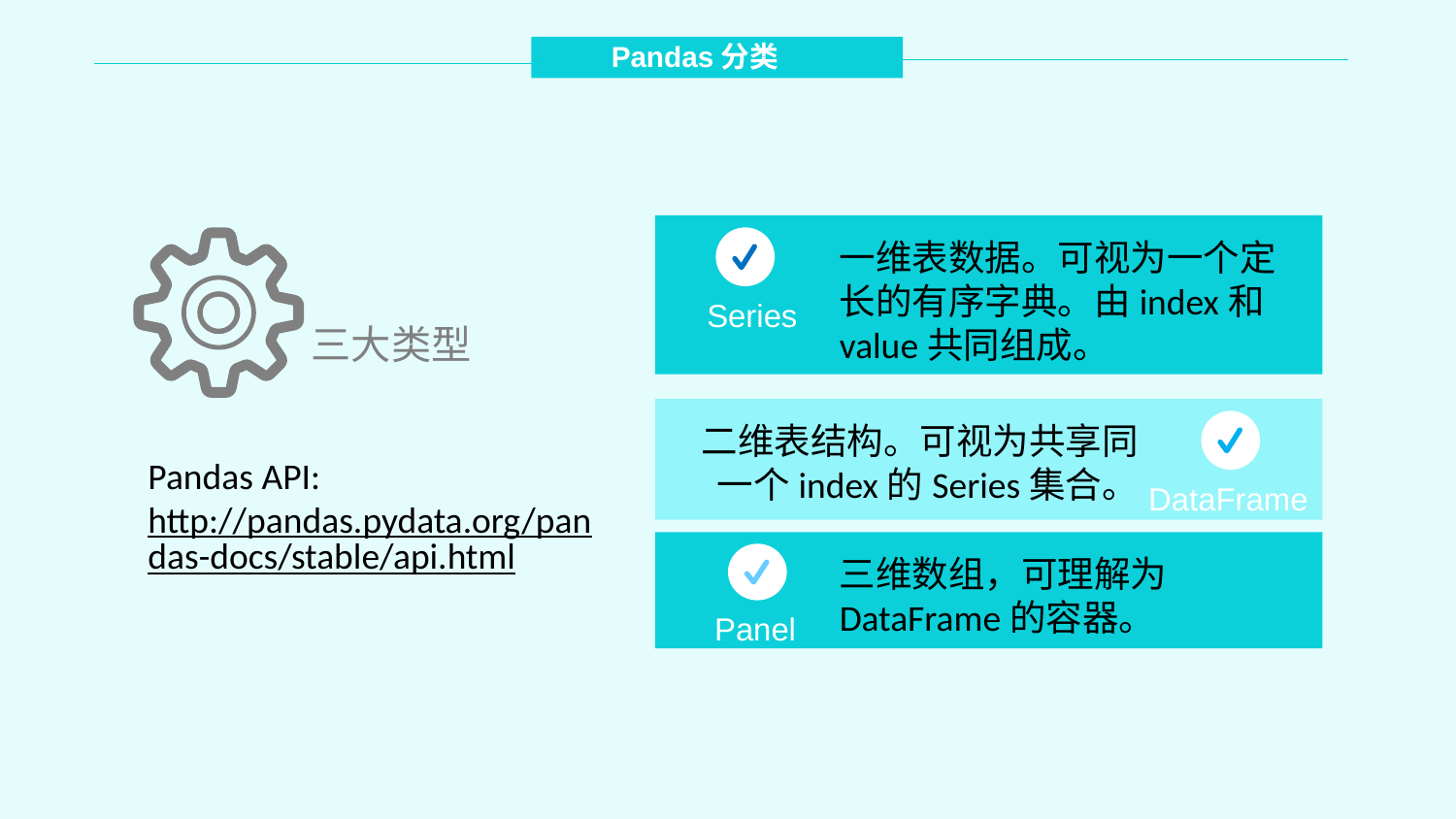

Pandas分类

Series
一维表数据。可视为一个定长的有序字典。由index和value共同组成。

三大类型

二维表结构。可视为共享同一个index的Series集合。

DataFrame
Pandas API:
http://pandas.pydata.org/pandas-docs/stable/api.html

Panel
三维数组，可理解为DataFrame的容器。